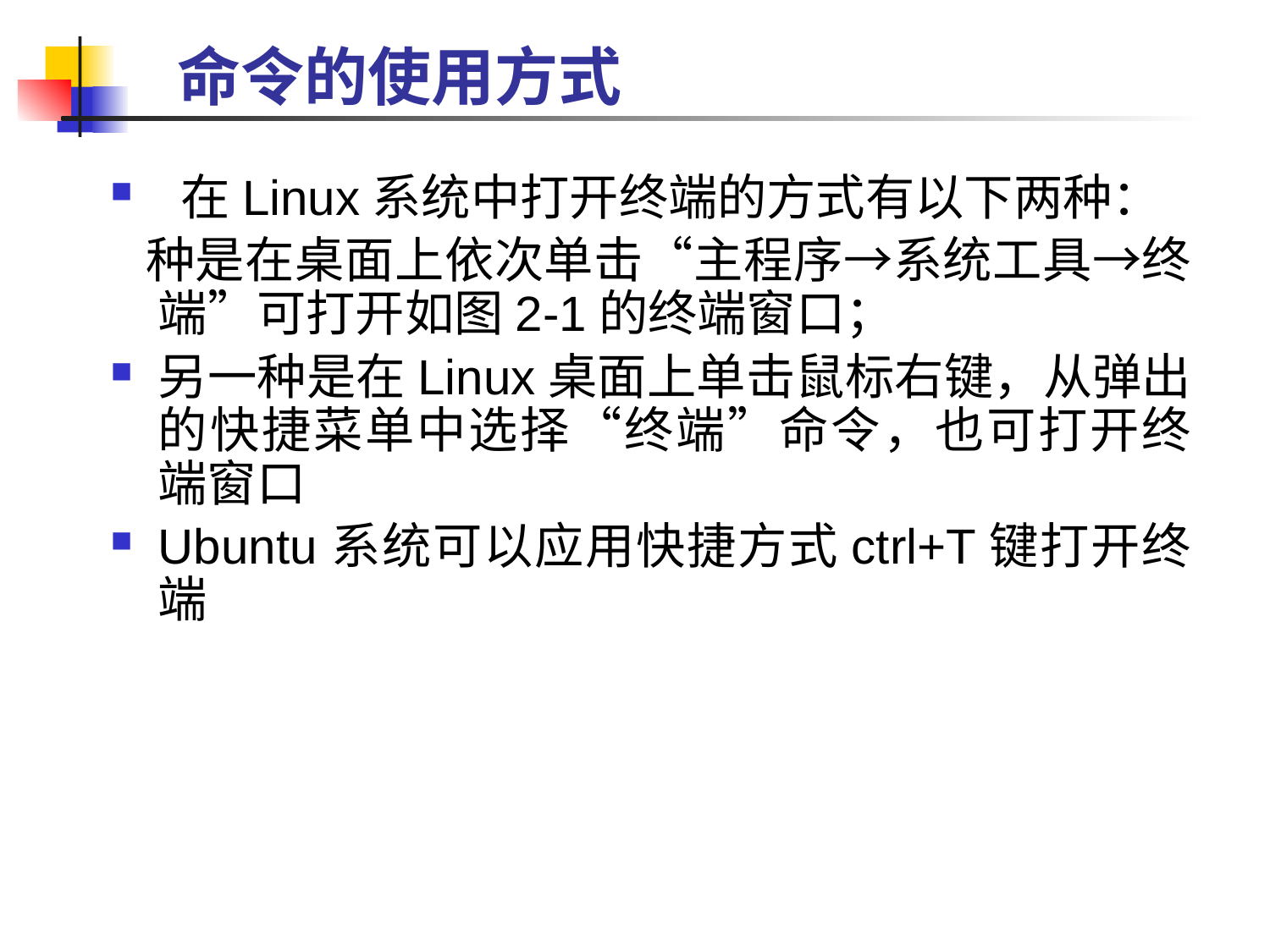

# 命令的使用方式
 在Linux系统中打开终端的方式有以下两种：
  种是在桌面上依次单击“主程序→系统工具→终端”可打开如图2-1的终端窗口；
另一种是在Linux桌面上单击鼠标右键，从弹出的快捷菜单中选择“终端”命令，也可打开终端窗口
Ubuntu系统可以应用快捷方式ctrl+T键打开终端